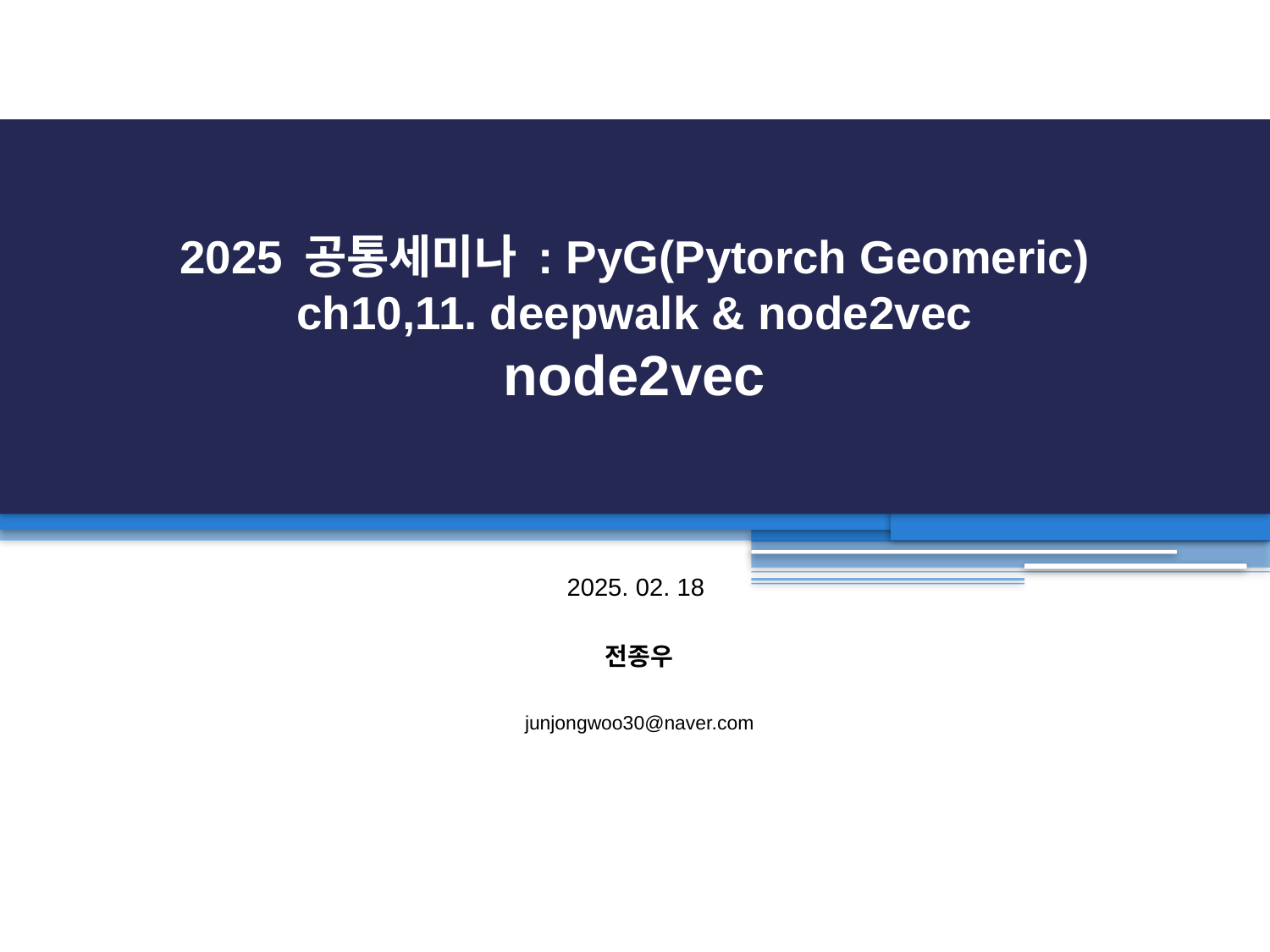

# 2025 공통세미나 : PyG(Pytorch Geomeric) ch10,11. deepwalk & node2vec node2vec
2025. 02. 18

전종우

junjongwoo30@naver.com